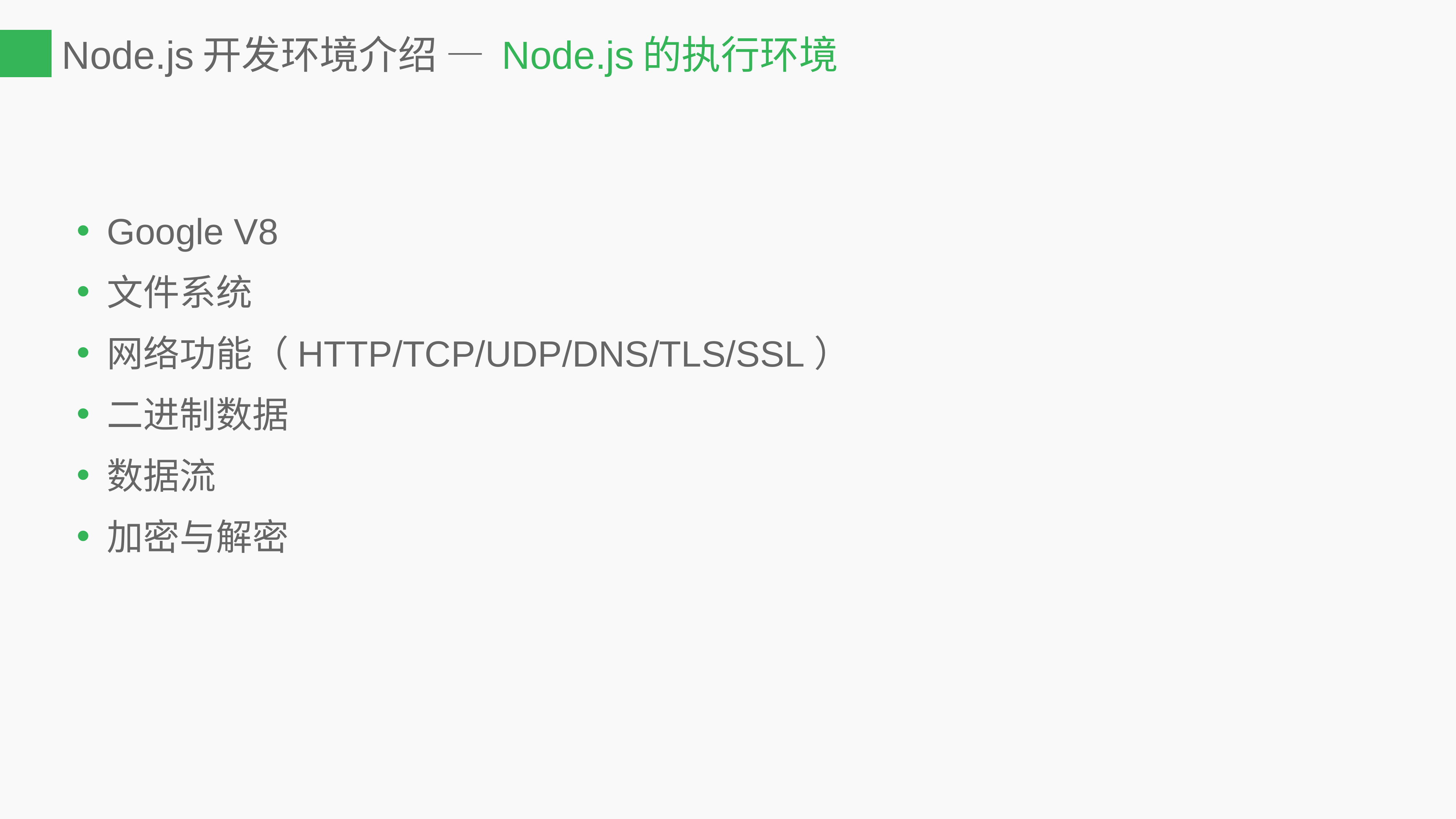

# Node.js开发环境介绍 — Node.js的执行环境
Google V8
文件系统
网络功能（HTTP/TCP/UDP/DNS/TLS/SSL）
二进制数据
数据流
加密与解密